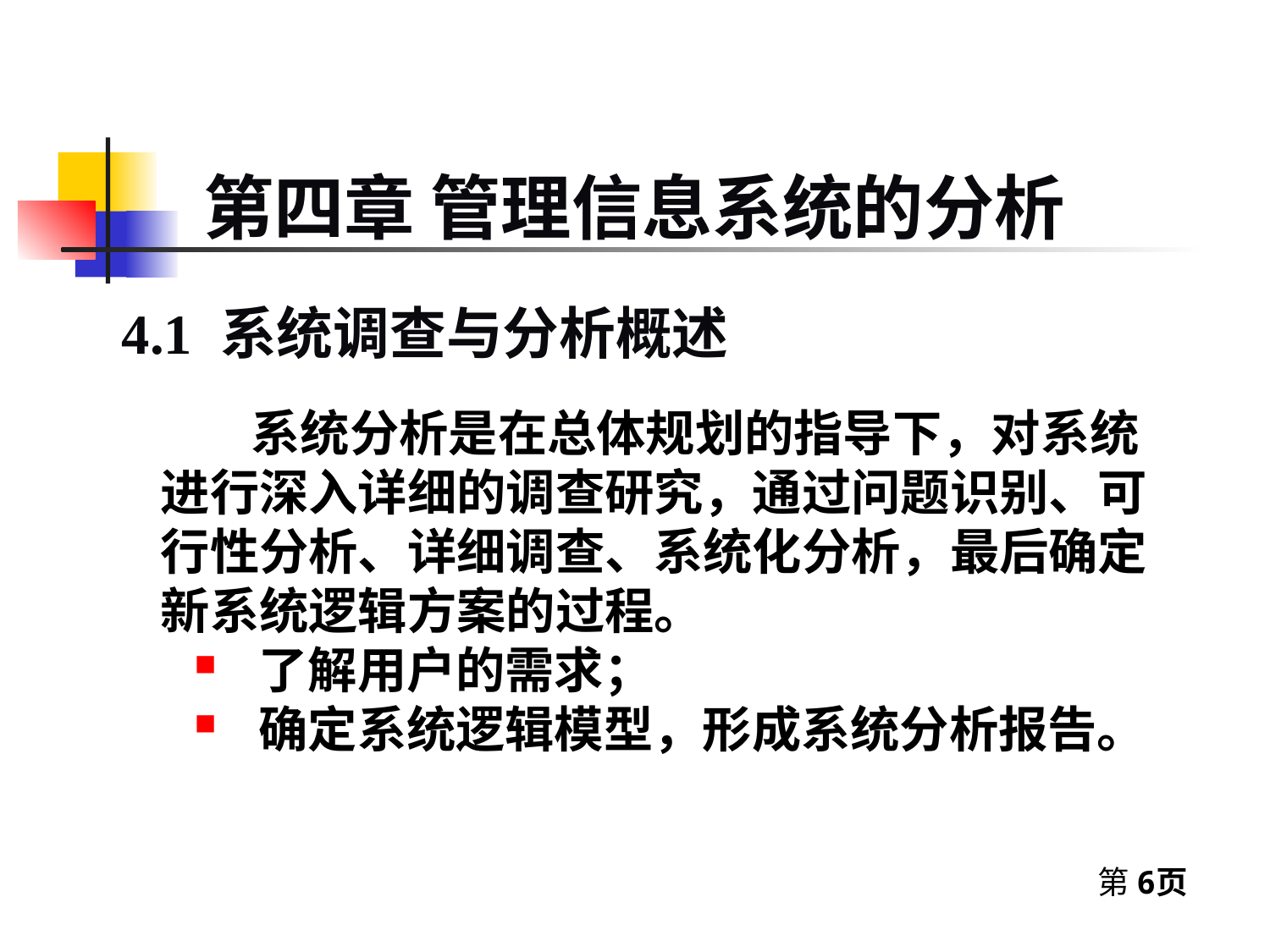

# 第四章 管理信息系统的分析
 4.1 系统调查与分析概述

       系统分析是在总体规划的指导下，对系统进行深入详细的调查研究，通过问题识别、可行性分析、详细调查、系统化分析，最后确定新系统逻辑方案的过程。
  了解用户的需求；
  确定系统逻辑模型，形成系统分析报告。